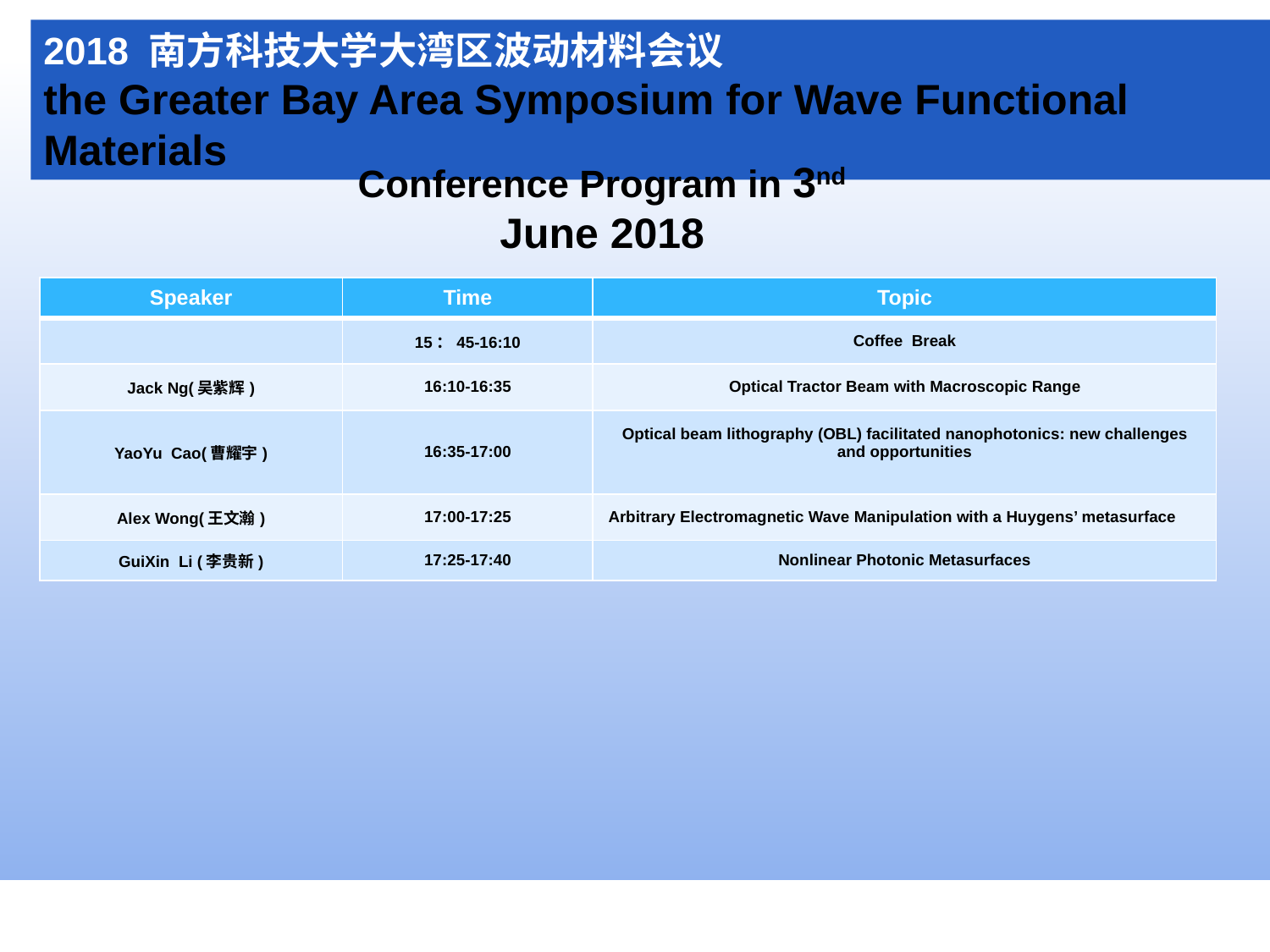

2018 南方科技大学大湾区波动材料会议
the Greater Bay Area Symposium for Wave Functional Materials

Conference Program in 3nd
June 2018

| Speaker | Time | Topic |
| --- | --- | --- |
|  | 15：45-16:10 | Coffee Break |
| Jack Ng(吴紫辉) | 16:10-16:35 | Optical Tractor Beam with Macroscopic Range |
| YaoYu Cao(曹耀宇) | 16:35-17:00 | Optical beam lithography (OBL) facilitated nanophotonics: new challenges and opportunities |
| Alex Wong(王文瀚) | 17:00-17:25 | Arbitrary Electromagnetic Wave Manipulation with a Huygens’ metasurface |
| GuiXin Li (李贵新) | 17:25-17:40 | Nonlinear Photonic Metasurfaces |